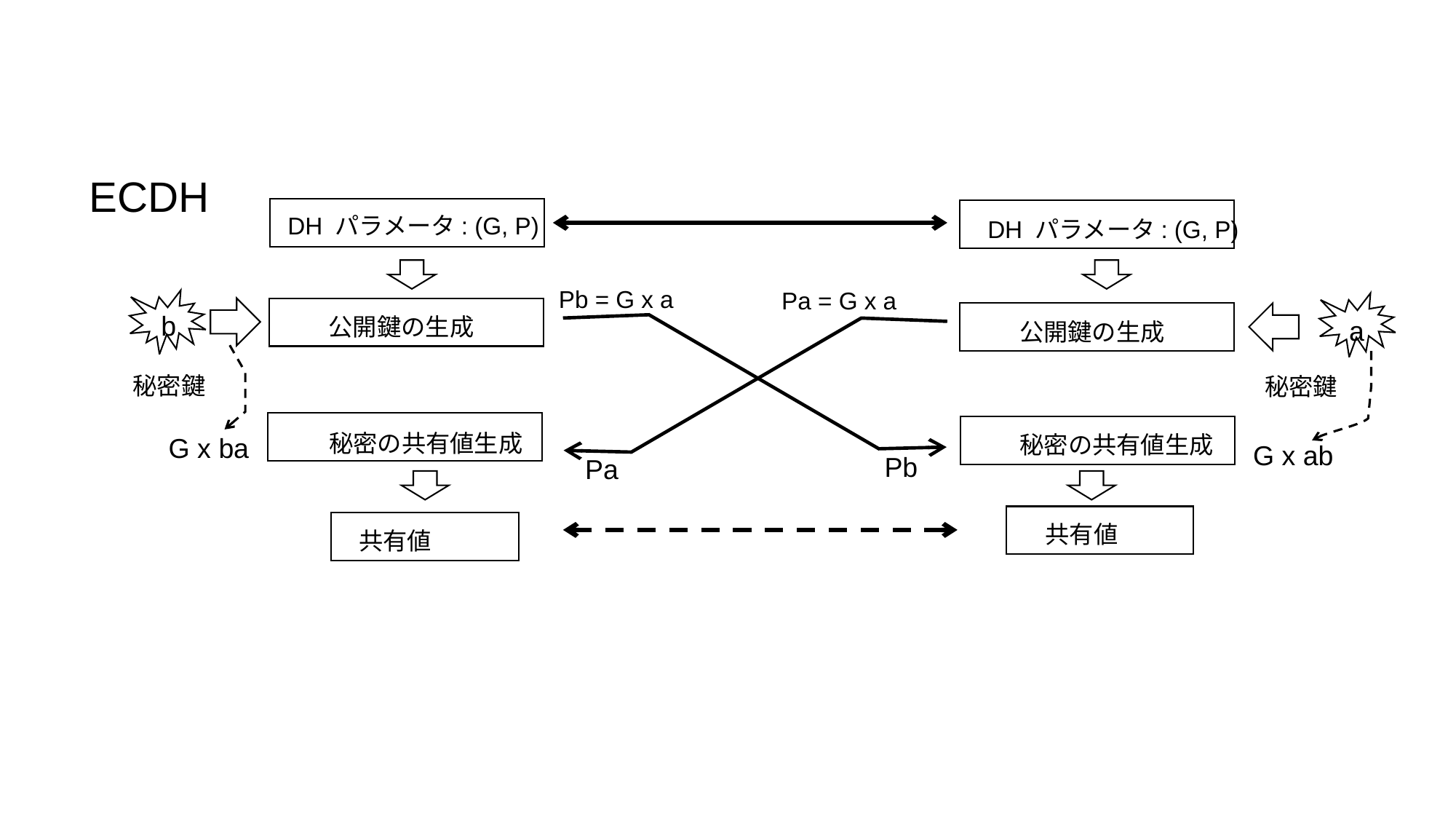

ECDH

DH パラメータ: (G, P)
DH パラメータ: (G, P)

Pb = G x a
Pa = G x a

b
公開鍵の生成
a
公開鍵の生成

秘密鍵
秘密鍵

秘密の共有値生成
秘密の共有値生成
G x ba
G x ab
Pb
Pa

共有値
共有値